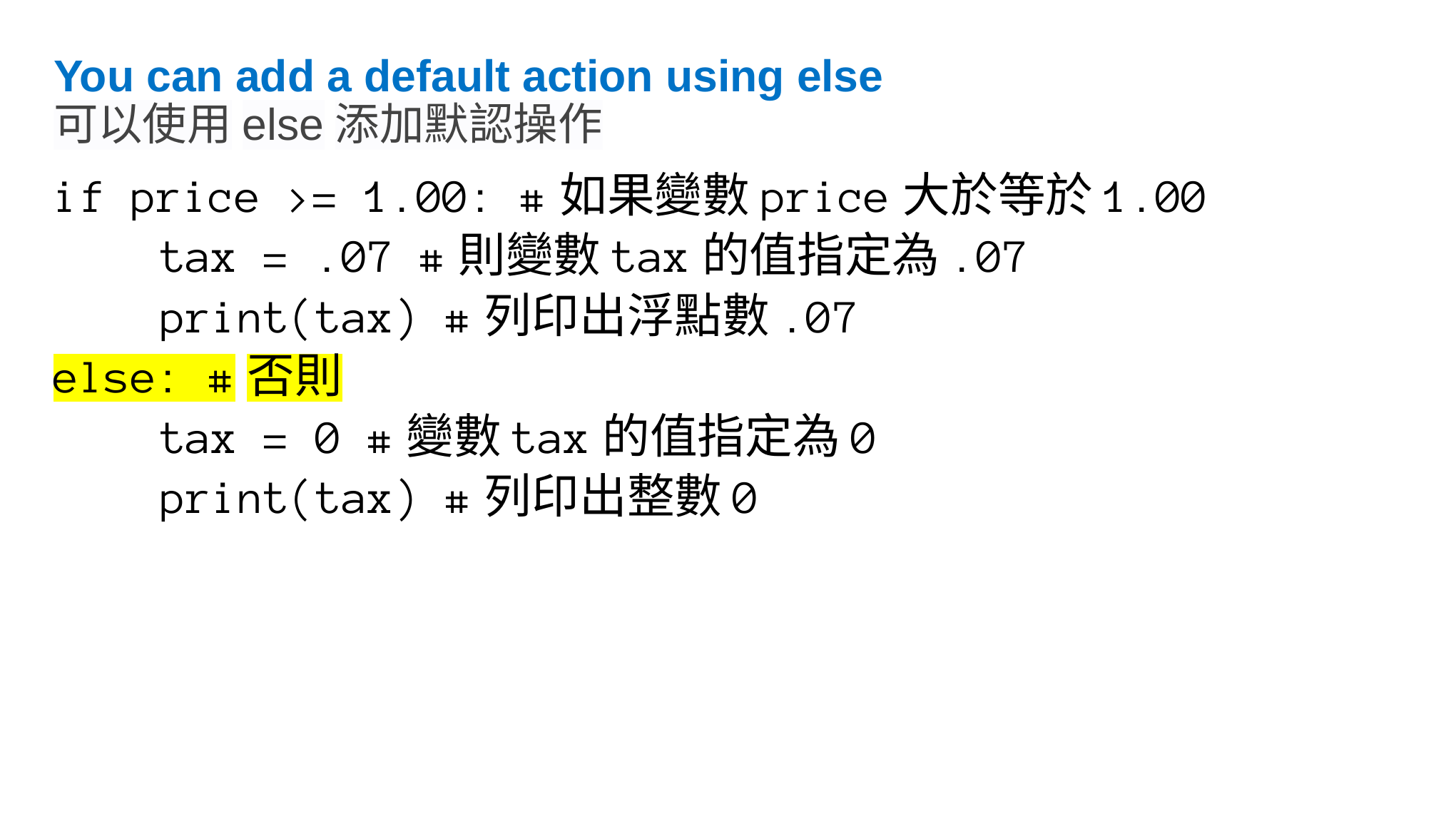

# You can add a default action using else
可以使用else添加默認操作
if price >= 1.00: #如果變數price大於等於1.00
	tax = .07 #則變數tax的值指定為.07
	print(tax) #列印出浮點數.07
else: #否則
	tax = 0 #變數tax的值指定為0
	print(tax) #列印出整數0